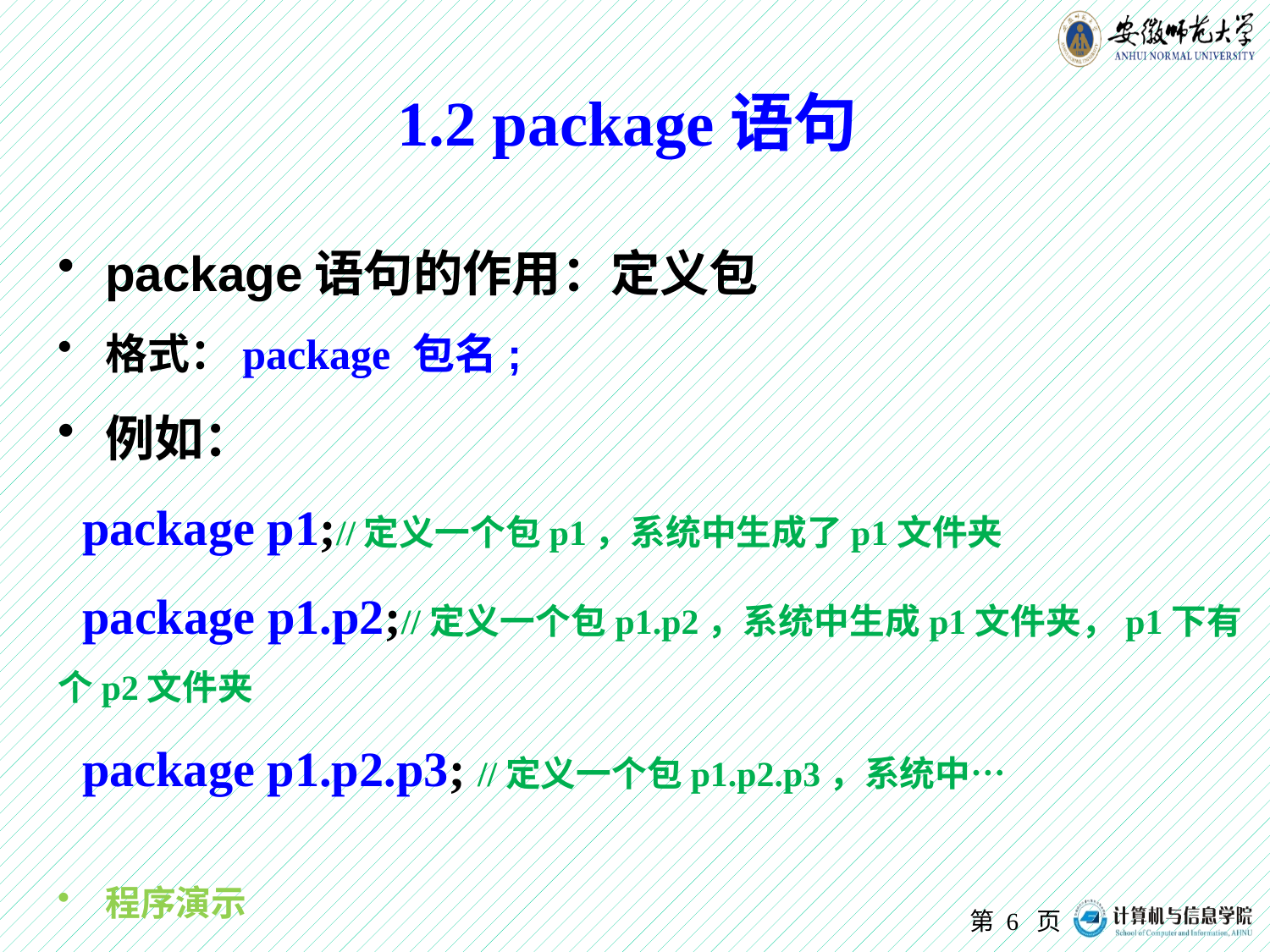

# 1.2 package语句
package语句的作用：定义包
格式：package 包名;
例如：
  package p1;//定义一个包p1，系统中生成了p1文件夹
  package p1.p2;//定义一个包p1.p2，系统中生成p1文件夹，p1下有个p2文件夹
  package p1.p2.p3; //定义一个包p1.p2.p3，系统中…

程序演示
第 6  页